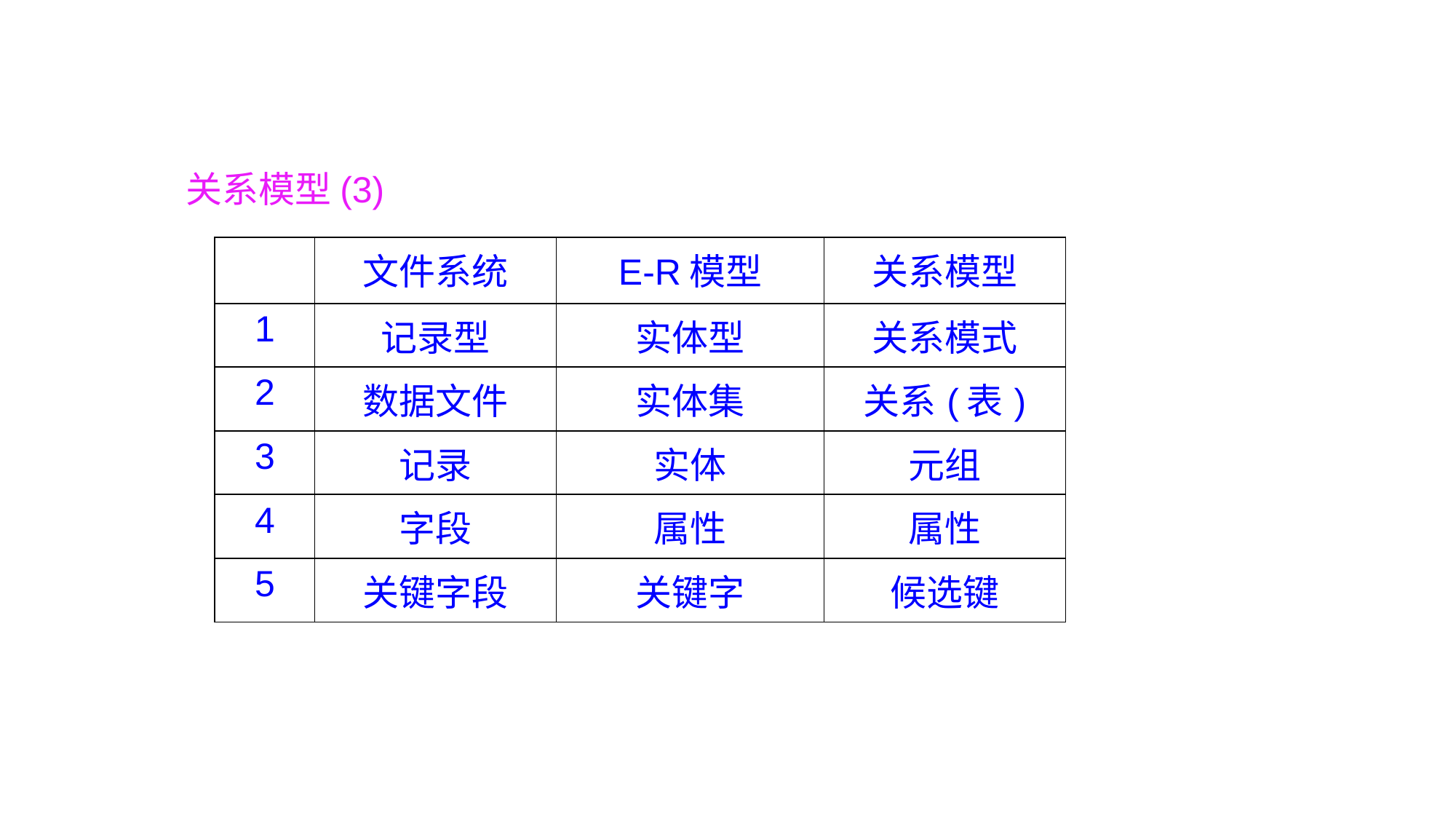

关系模型(3)
|  | 文件系统 | E-R模型 | 关系模型 |
| --- | --- | --- | --- |
| 1 | 记录型 | 实体型 | 关系模式 |
| 2 | 数据文件 | 实体集 | 关系(表) |
| 3 | 记录 | 实体 | 元组 |
| 4 | 字段 | 属性 | 属性 |
| 5 | 关键字段 | 关键字 | 候选键 |